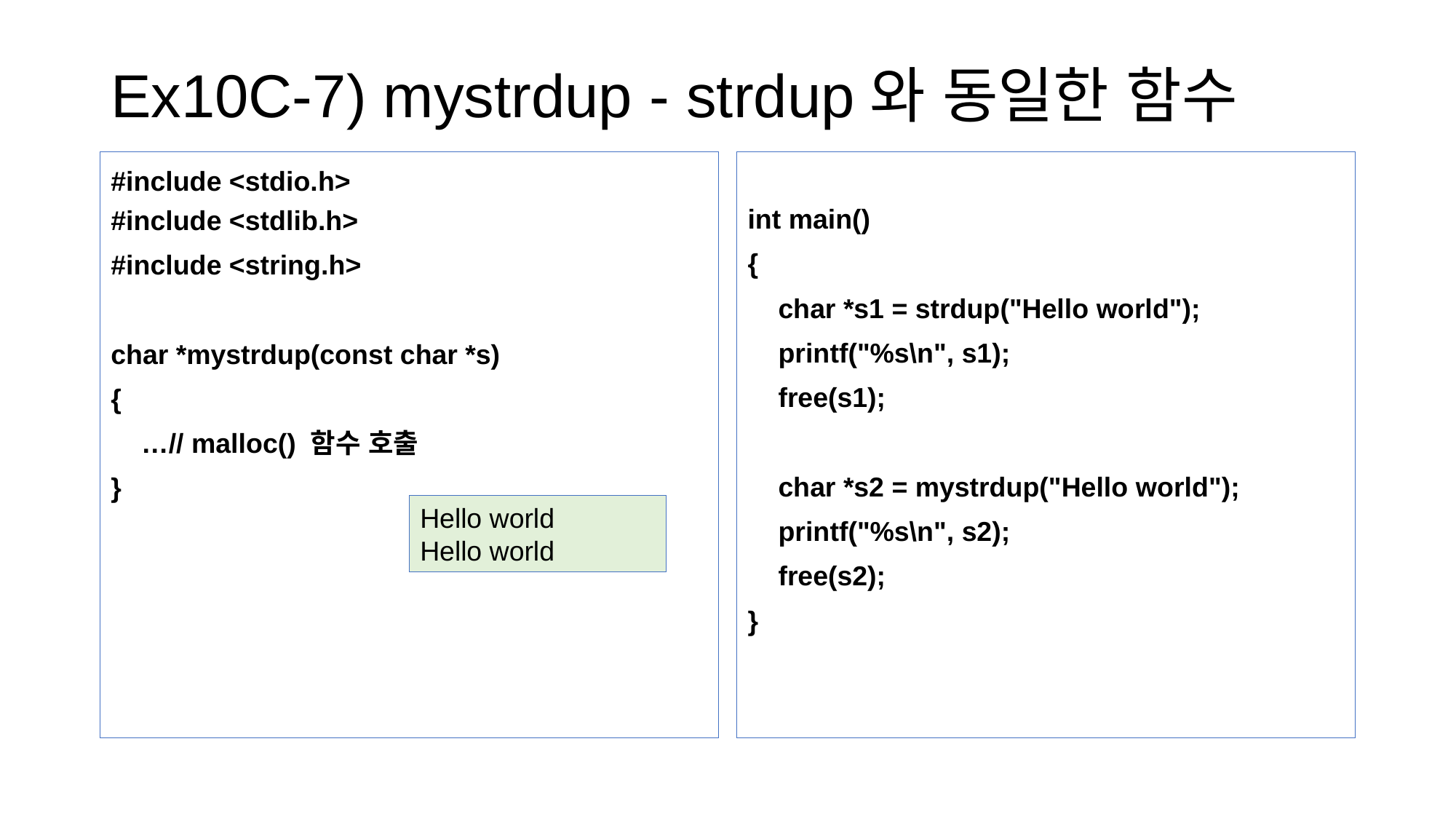

# Ex10C-7) mystrdup - strdup와 동일한 함수
#include <stdio.h>
#include <stdlib.h>
#include <string.h>

char *mystrdup(const char *s)
{
    …// malloc() 함수 호출
}

int main()
{
    char *s1 = strdup("Hello world");
    printf("%s\n", s1);
    free(s1);

    char *s2 = mystrdup("Hello world");
    printf("%s\n", s2);
    free(s2);
}
Hello world
Hello world